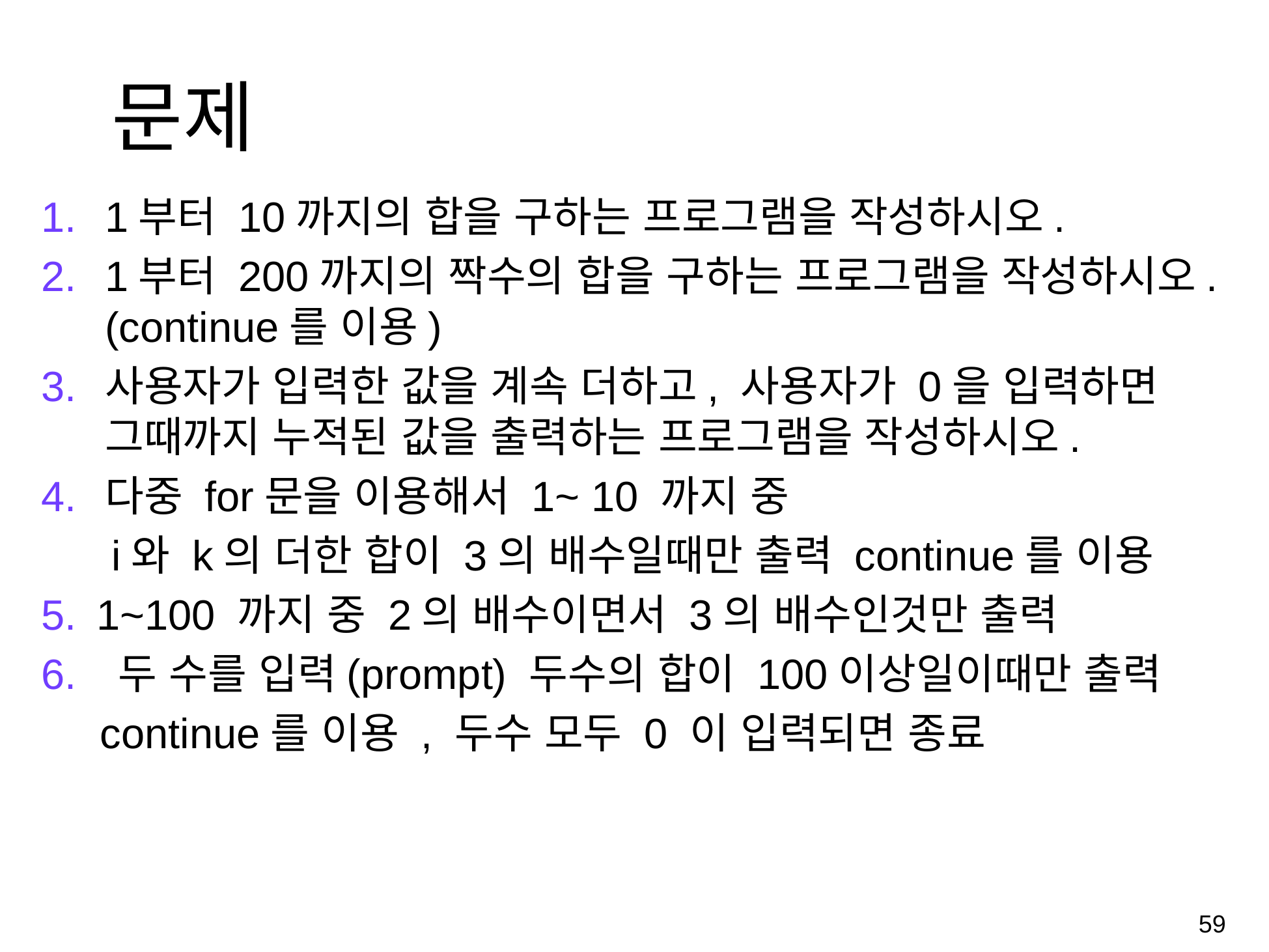

# 문제
1부터 10까지의 합을 구하는 프로그램을 작성하시오.
1부터 200까지의 짝수의 합을 구하는 프로그램을 작성하시오.(continue를 이용)
사용자가 입력한 값을 계속 더하고, 사용자가 0을 입력하면 그때까지 누적된 값을 출력하는 프로그램을 작성하시오.
다중 for문을 이용해서 1~ 10 까지 중
      i와 k의 더한 합이 3의 배수일때만 출력 continue를 이용
1~100 까지 중 2의 배수이면서 3의 배수인것만 출력
 두 수를 입력(prompt) 두수의 합이 100이상일이때만 출력
     continue를 이용 , 두수 모두 0 이 입력되면 종료

59